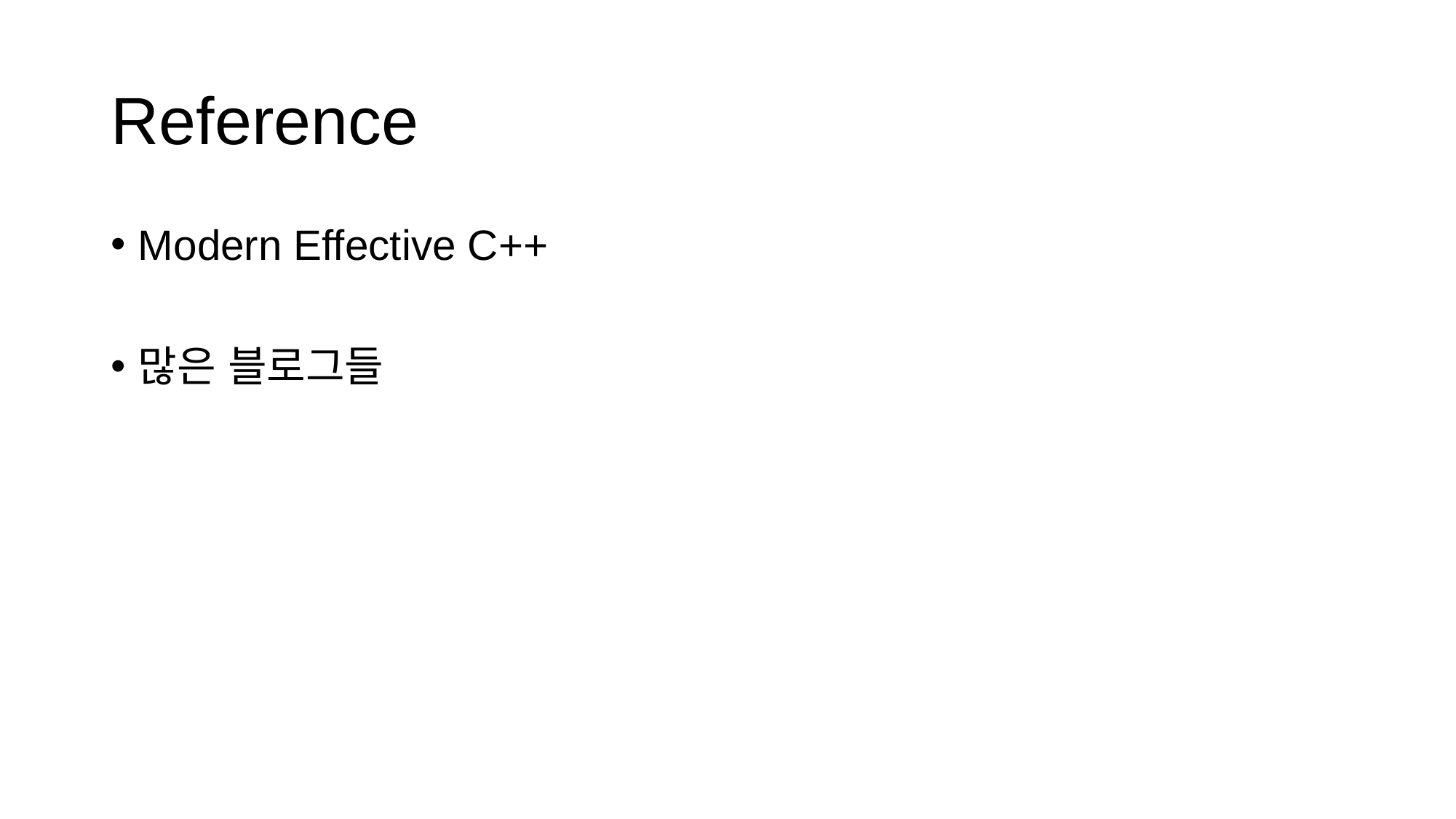

# Reference
Modern Effective C++

많은 블로그들